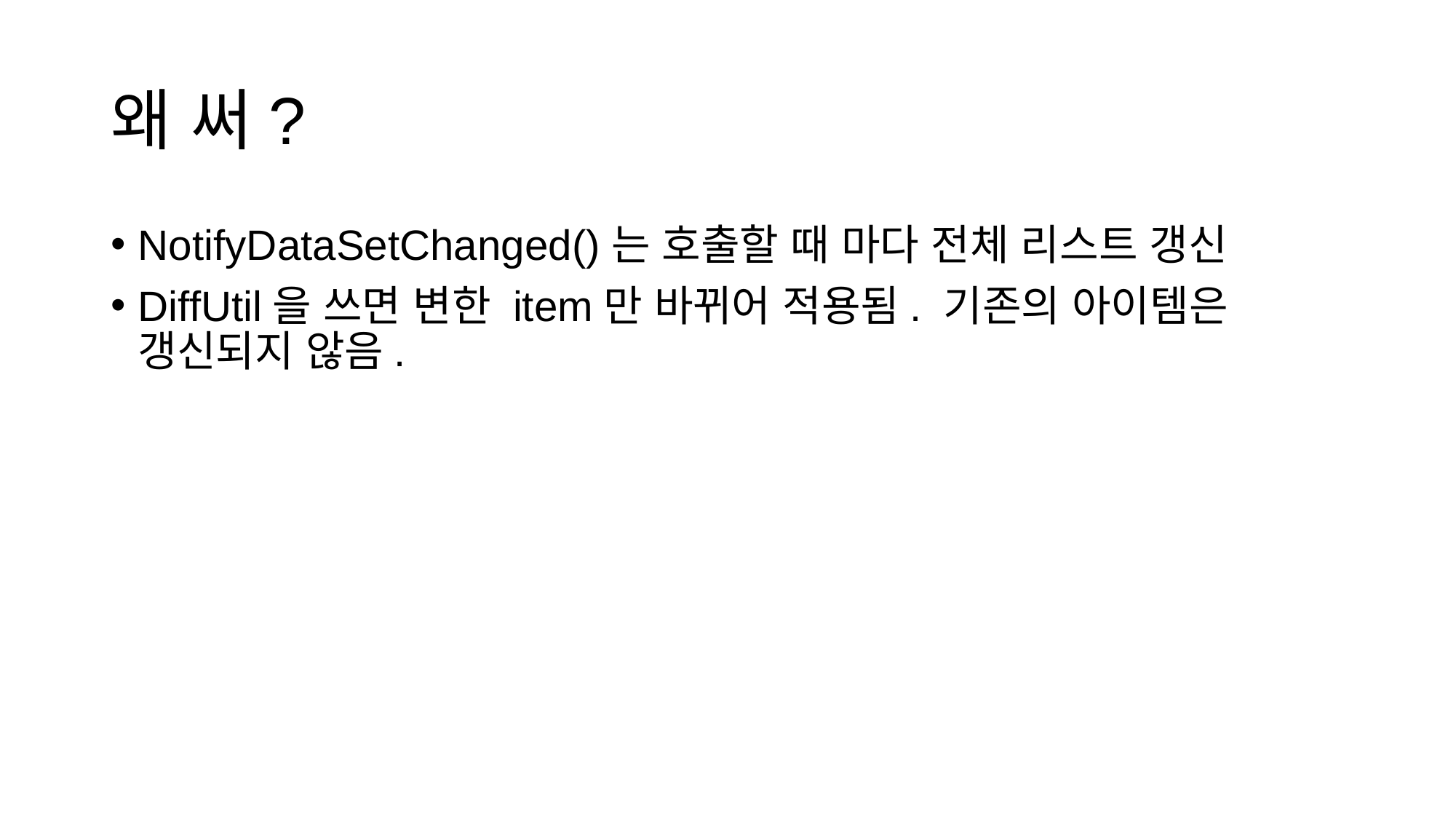

# 왜 써?
NotifyDataSetChanged()는 호출할 때 마다 전체 리스트 갱신
DiffUtil을 쓰면 변한 item만 바뀌어 적용됨. 기존의 아이템은 갱신되지 않음.